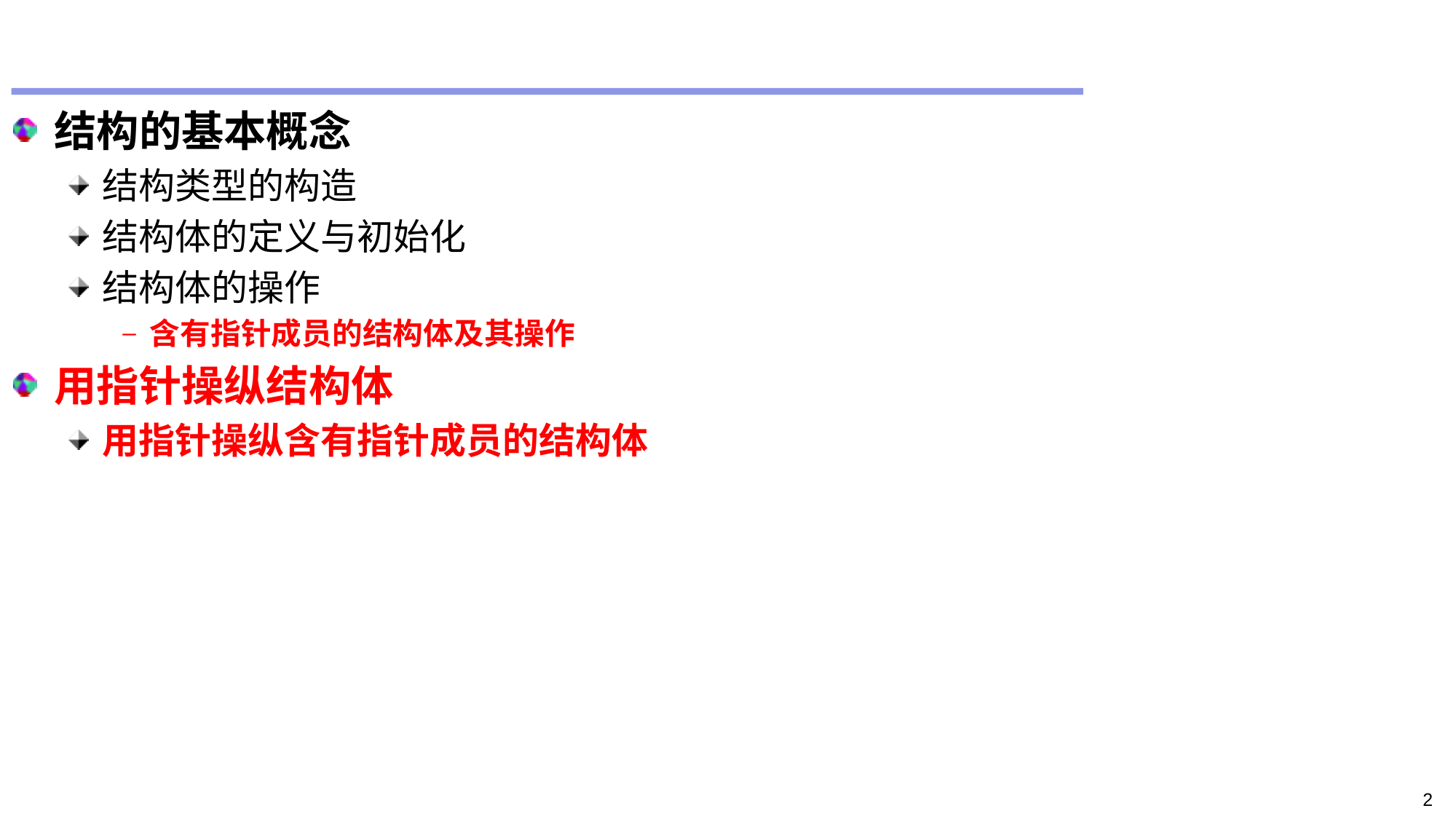

#
结构的基本概念
结构类型的构造
结构体的定义与初始化
结构体的操作
含有指针成员的结构体及其操作
用指针操纵结构体
用指针操纵含有指针成员的结构体
2